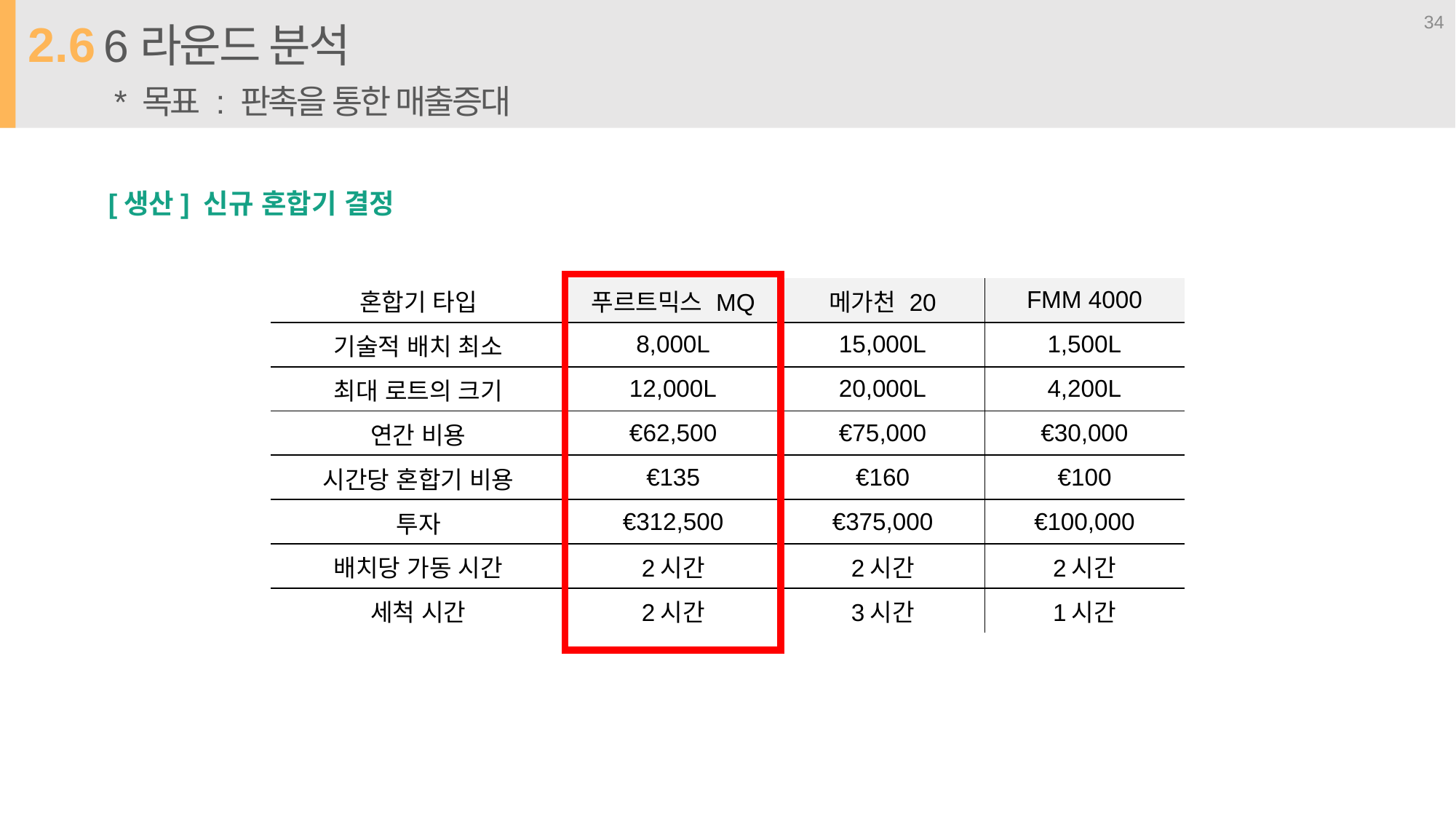

2.6
6라운드 분석
* 목표 : 판촉을 통한 매출증대
34
[생산] 신규 혼합기 결정

| 혼합기 타입 | 푸르트믹스 MQ | 메가천 20 | FMM 4000 |
| --- | --- | --- | --- |
| 기술적 배치 최소 | 8,000L | 15,000L | 1,500L |
| 최대 로트의 크기 | 12,000L | 20,000L | 4,200L |
| 연간 비용 | €62,500 | €75,000 | €30,000 |
| 시간당 혼합기 비용 | €135 | €160 | €100 |
| 투자 | €312,500 | €375,000 | €100,000 |
| 배치당 가동 시간 | 2시간 | 2시간 | 2시간 |
| 세척 시간 | 2시간 | 3시간 | 1시간 |